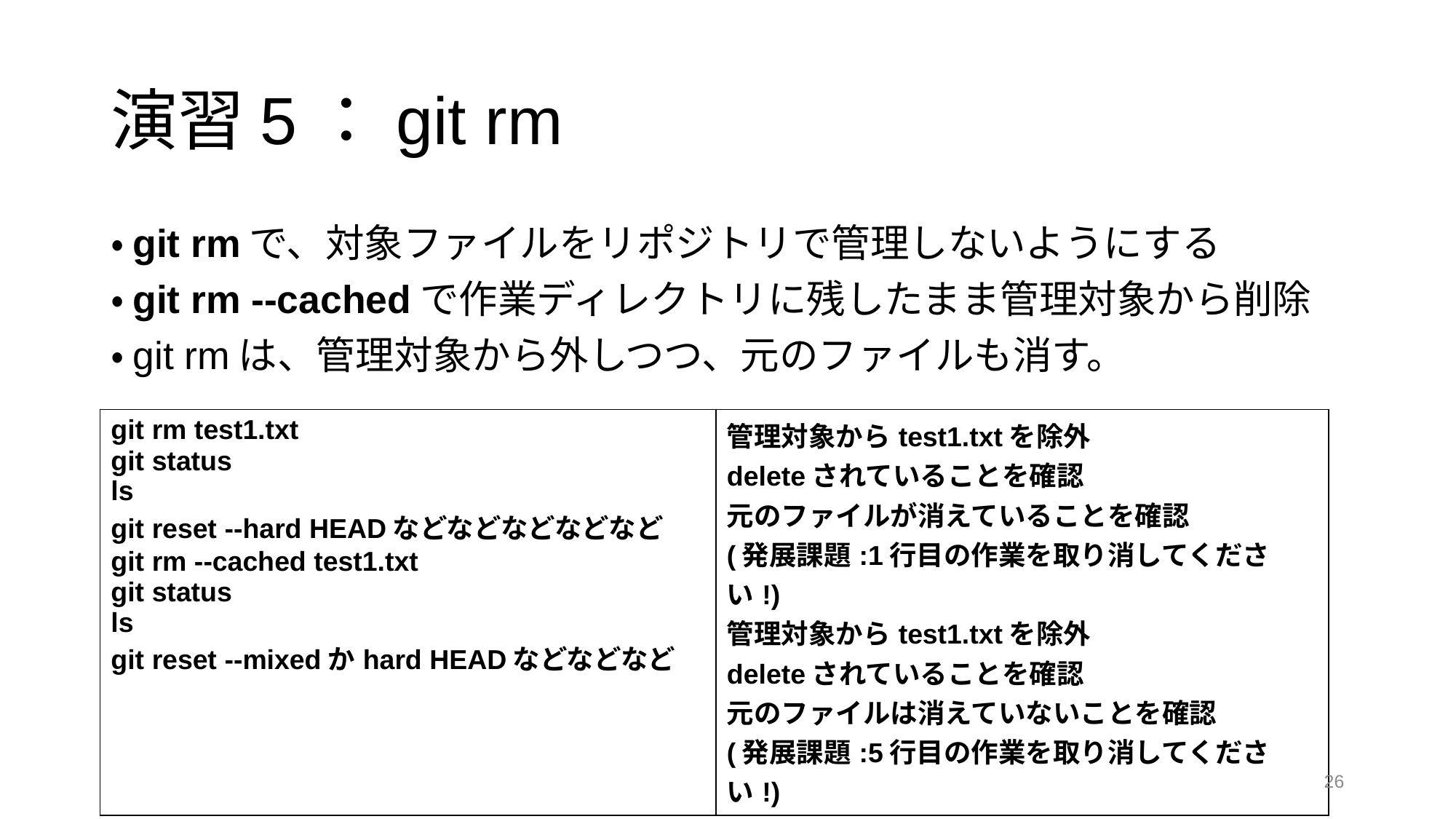

# 演習5：git rm
・git rmで、対象ファイルをリポジトリで管理しないようにする
・git rm --cachedで作業ディレクトリに残したまま管理対象から削除
・git rmは、管理対象から外しつつ、元のファイルも消す。
| git rm test1.txt git status ls git reset --hard HEADなどなどなどなどなど git rm --cached test1.txt git status ls git reset --mixedかhard HEADなどなどなど | 管理対象からtest1.txtを除外 deleteされていることを確認 元のファイルが消えていることを確認 (発展課題:1行目の作業を取り消してください!) 管理対象からtest1.txtを除外 deleteされていることを確認 元のファイルは消えていないことを確認 (発展課題:5行目の作業を取り消してください!) |
| --- | --- |
26